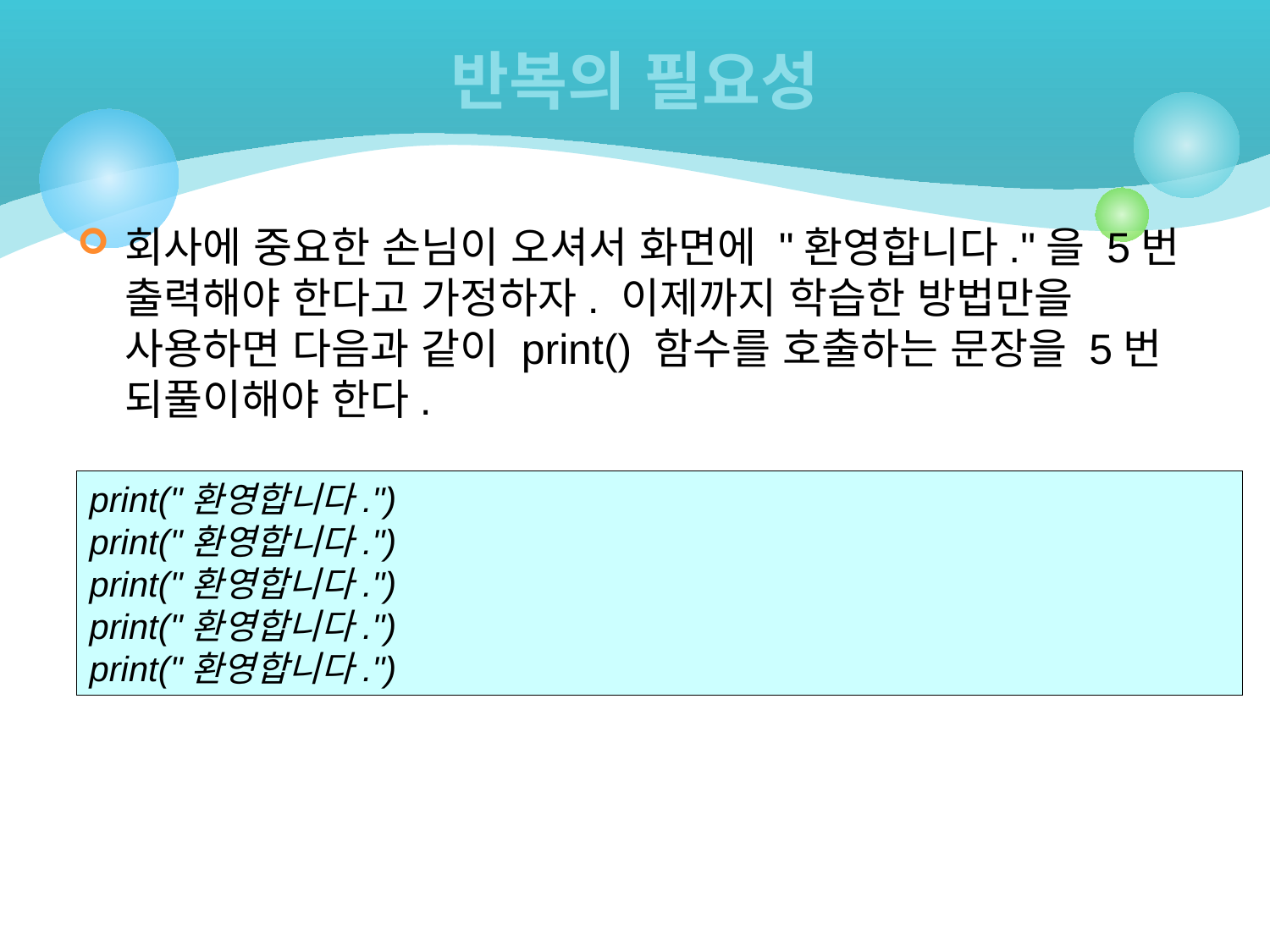

# 반복의 필요성
회사에 중요한 손님이 오셔서 화면에 "환영합니다."을 5번 출력해야 한다고 가정하자. 이제까지 학습한 방법만을 사용하면 다음과 같이 print() 함수를 호출하는 문장을 5번 되풀이해야 한다.

print("환영합니다.")
print("환영합니다.")
print("환영합니다.")
print("환영합니다.")
print("환영합니다.")